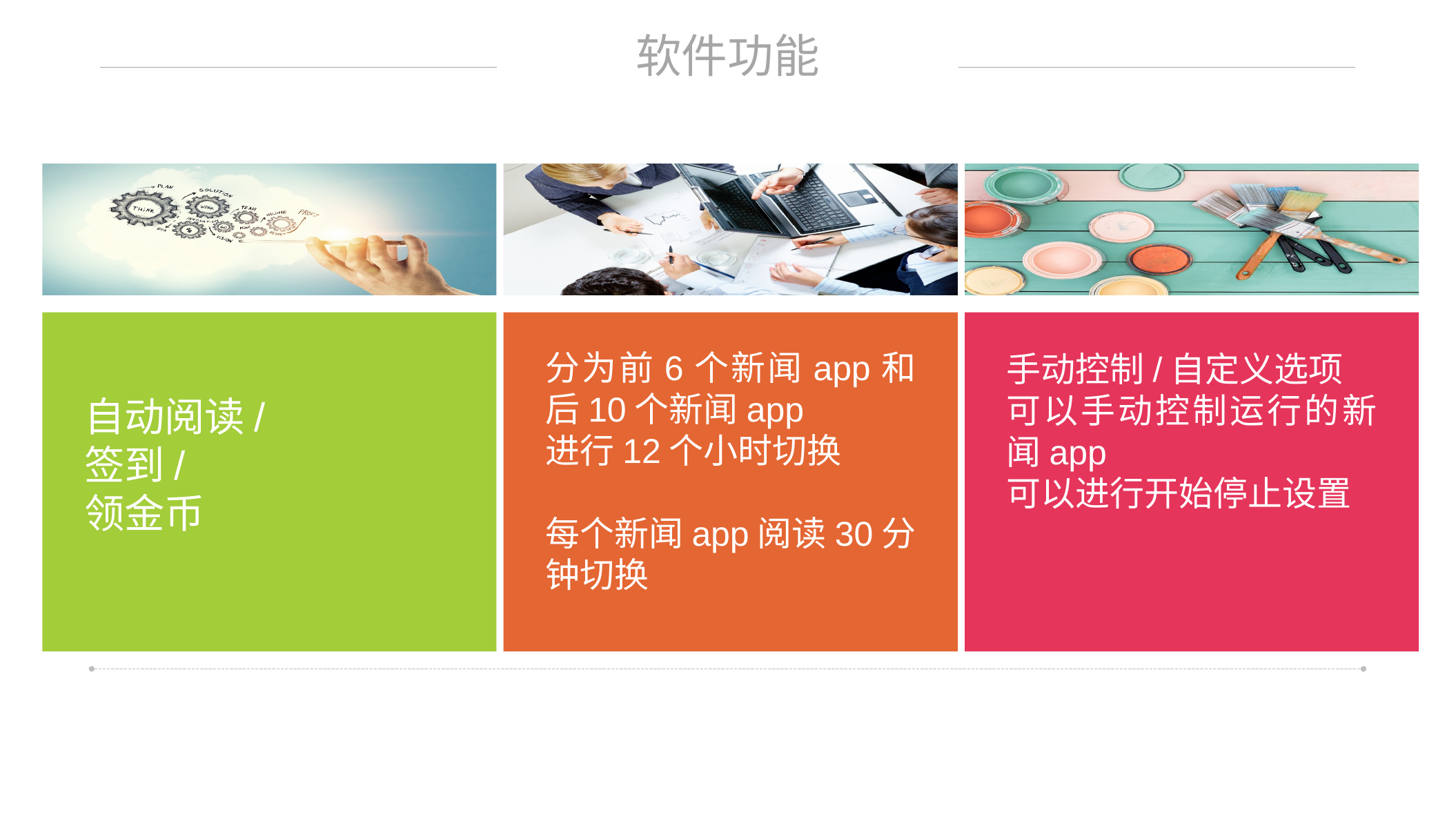

软件功能

分为前6个新闻app和后10个新闻app
进行12个小时切换

每个新闻app阅读30分钟切换
手动控制/自定义选项
可以手动控制运行的新闻app
可以进行开始停止设置
自动阅读/
签到/
领金币